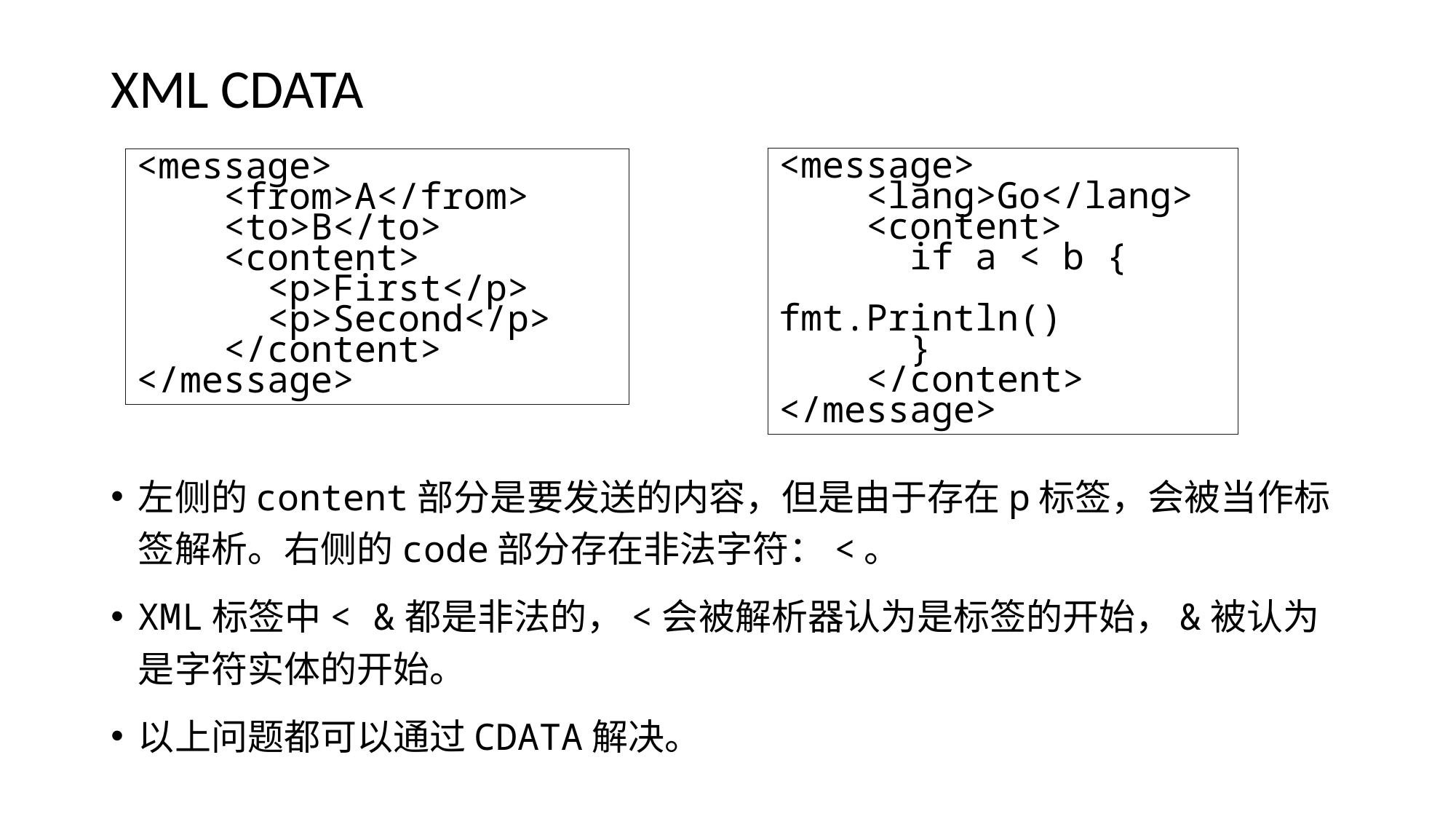

# XML CDATA

左侧的content部分是要发送的内容，但是由于存在p标签，会被当作标签解析。右侧的code部分存在非法字符：<。
XML标签中< &都是非法的，<会被解析器认为是标签的开始，&被认为是字符实体的开始。
以上问题都可以通过CDATA解决。
<message>
    <lang>Go</lang>
    <content>
      if a < b {
        fmt.Println()
      }
    </content>
</message>
<message>
    <from>A</from>
    <to>B</to>
    <content>
      <p>First</p>
      <p>Second</p>
    </content>
</message>